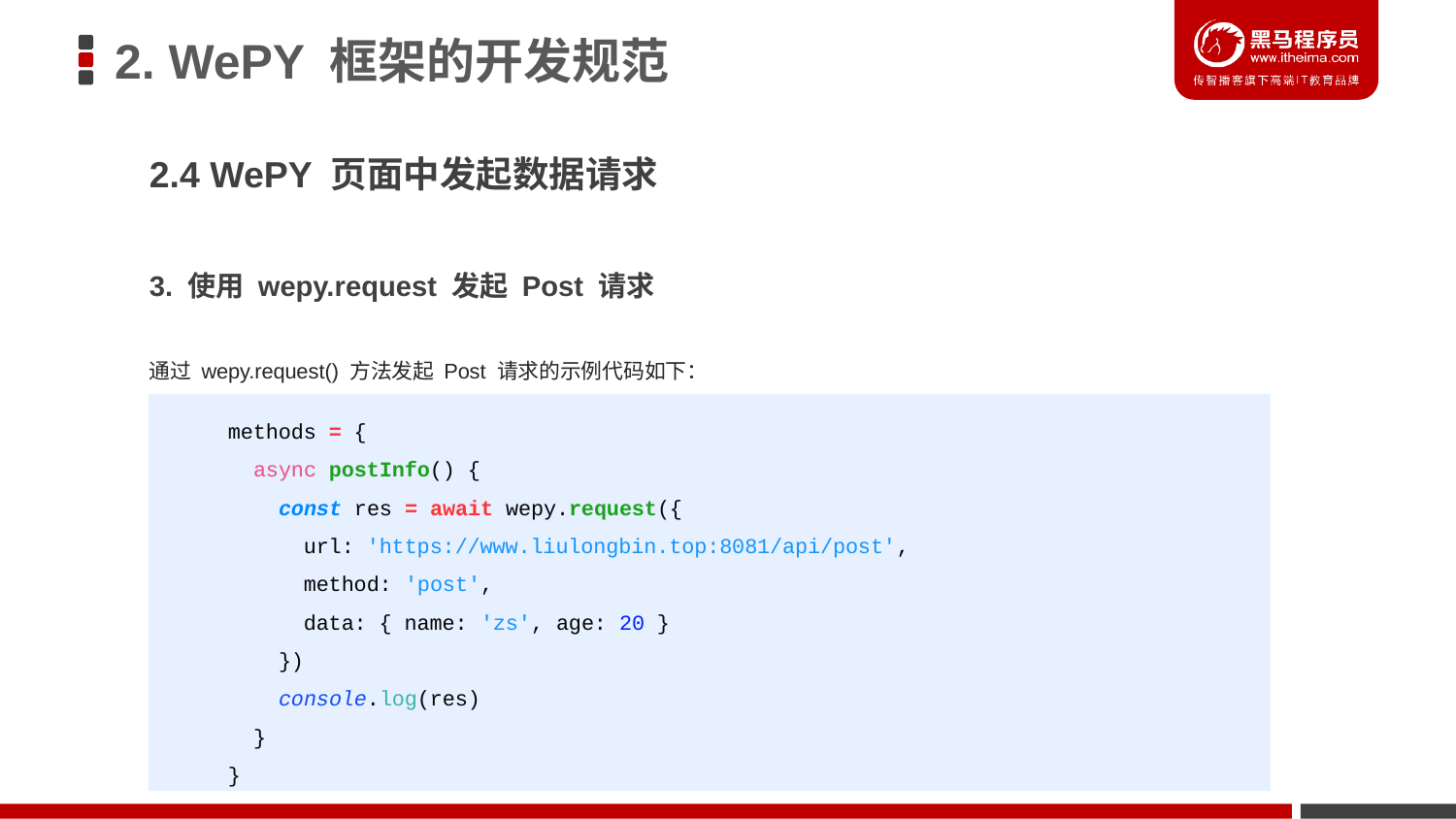

# 2. WePY 框架的开发规范
2.4 WePY 页面中发起数据请求
3. 使用 wepy.request 发起 Post 请求
通过 wepy.request() 方法发起 Post 请求的示例代码如下：

methods = {
  async postInfo() {
    const res = await wepy.request({
      url: 'https://www.liulongbin.top:8081/api/post',
      method: 'post',
      data: { name: 'zs', age: 20 }
    })
    console.log(res)
  }
}